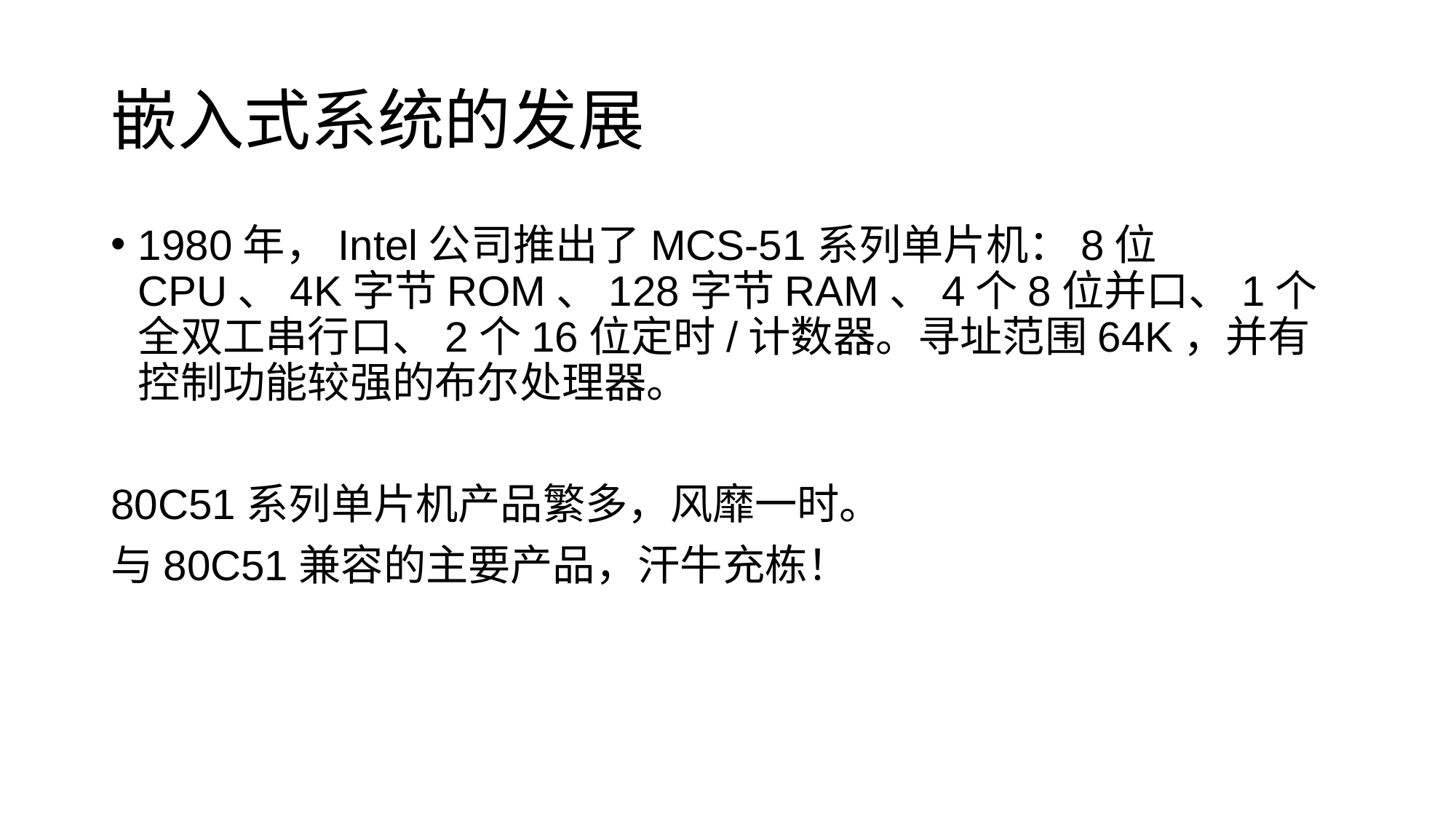

# 嵌入式系统的发展
1980年，Intel公司推出了MCS-51系列单片机：8位CPU、4K字节ROM、128字节RAM、4个8位并口、1个全双工串行口、2个16位定时/计数器。寻址范围64K，并有控制功能较强的布尔处理器。

80C51系列单片机产品繁多，风靡一时。
与80C51兼容的主要产品，汗牛充栋！